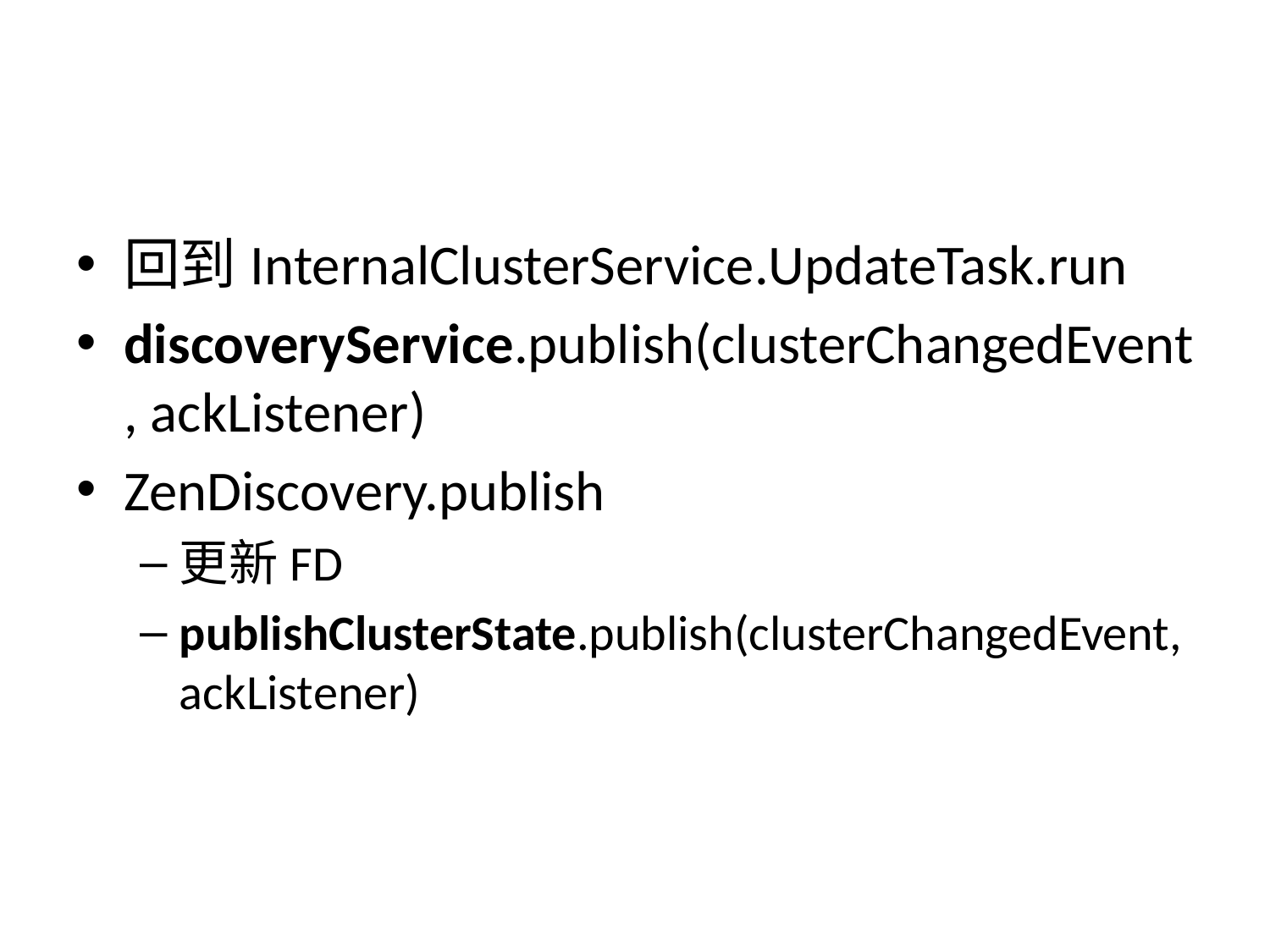

#
回到InternalClusterService.UpdateTask.run
discoveryService.publish(clusterChangedEvent, ackListener)
ZenDiscovery.publish
更新FD
publishClusterState.publish(clusterChangedEvent, ackListener)